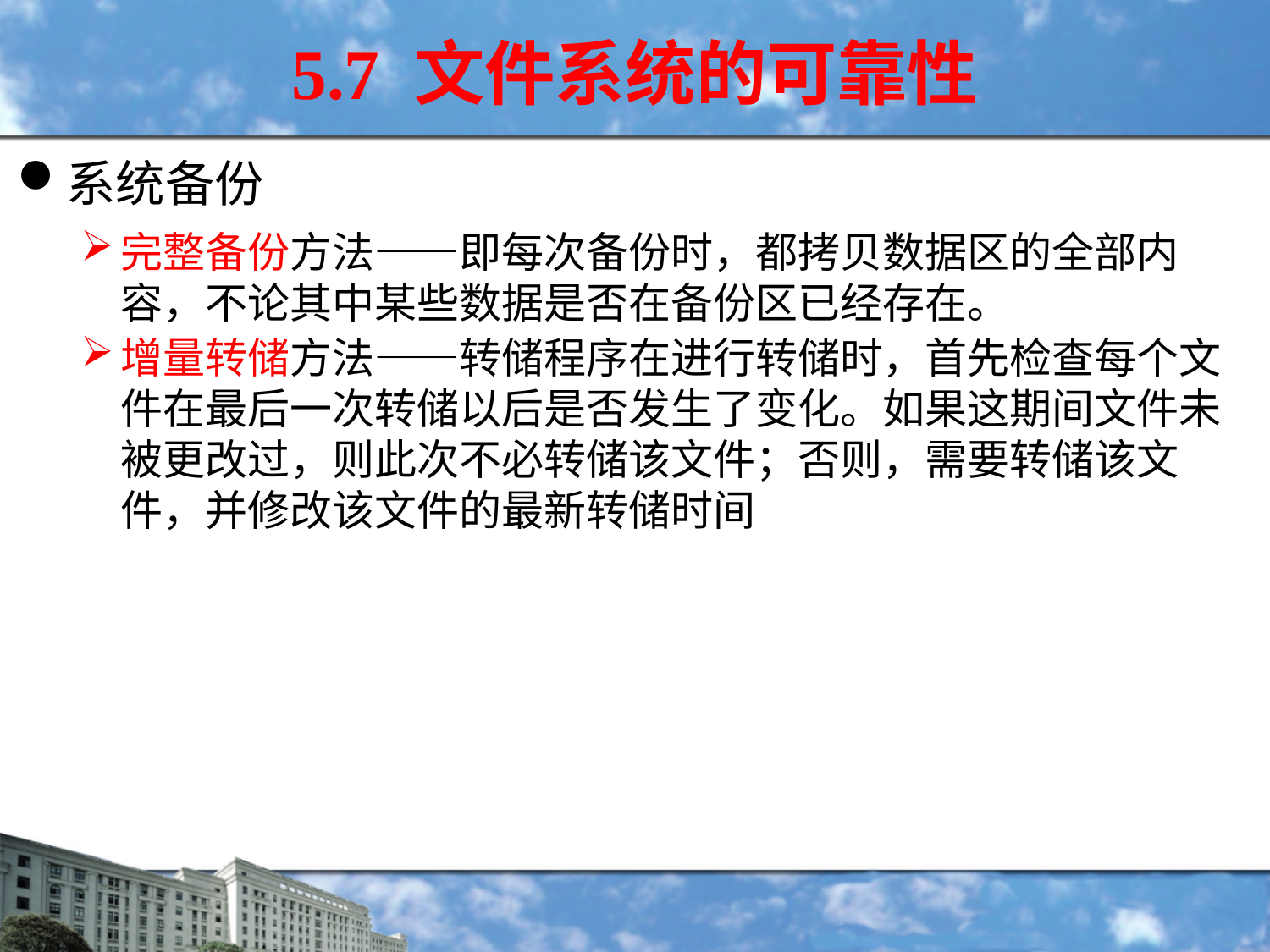

5.7 文件系统的可靠性
系统备份
完整备份方法——即每次备份时，都拷贝数据区的全部内容，不论其中某些数据是否在备份区已经存在。
增量转储方法——转储程序在进行转储时，首先检查每个文件在最后一次转储以后是否发生了变化。如果这期间文件未被更改过，则此次不必转储该文件；否则，需要转储该文件，并修改该文件的最新转储时间